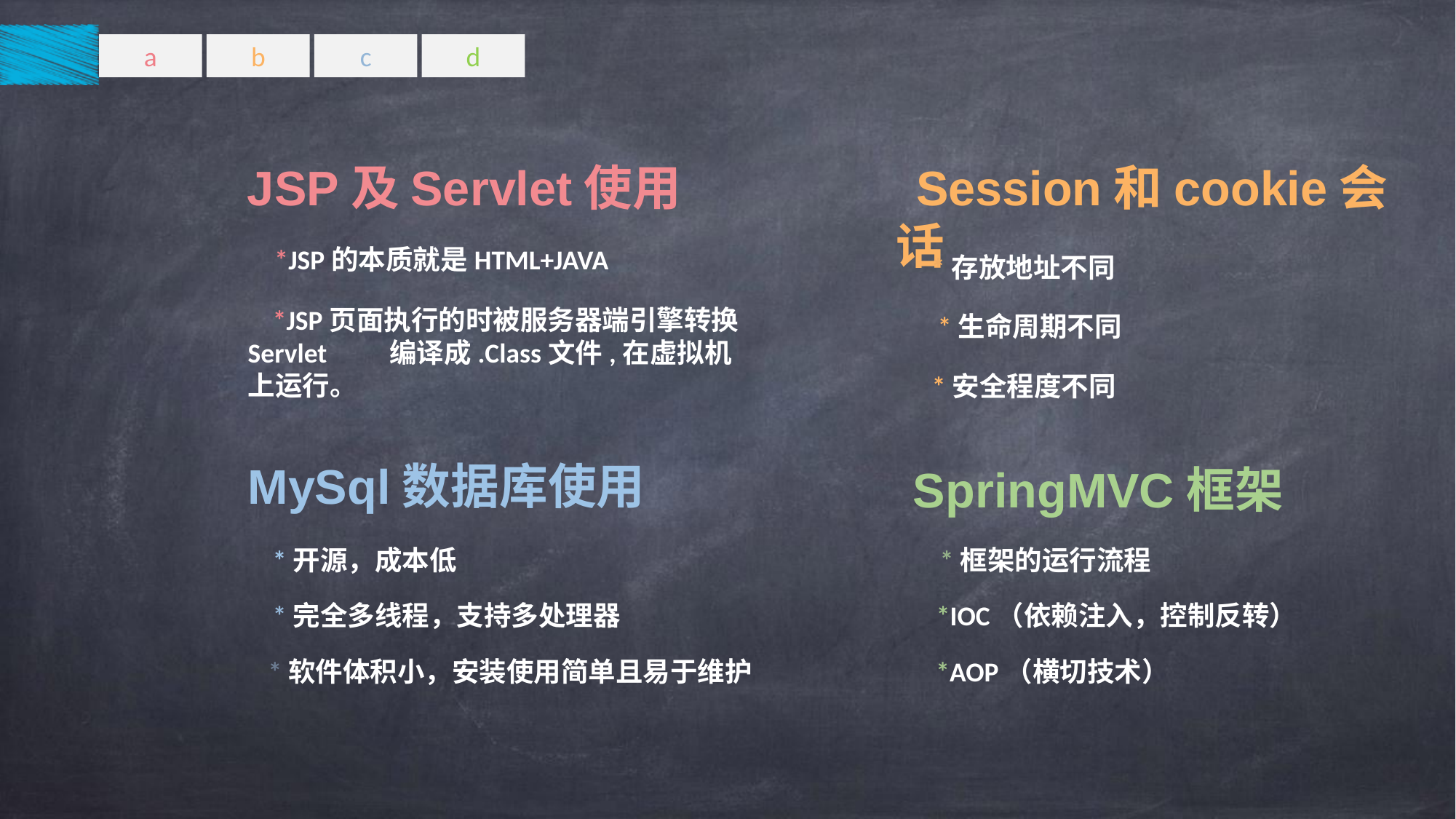

a
b
c
d
  Session和cookie会话
    *存放地址不同
    *生命周期不同
    *安全程度不同
JSP及Servlet使用
     *JSP的本质就是HTML+JAVA
    *JSP页面执行的时被服务器端引擎转换Servlet         编译成.Class文件,在虚拟机上运行。
MySql数据库使用
    *开源，成本低
    *完全多线程，支持多处理器
    *软件体积小，安装使用简单且易于维护
SpringMVC框架
  *框架的运行流程
    *IOC（依赖注入，控制反转）
 *AOP（横切技术）